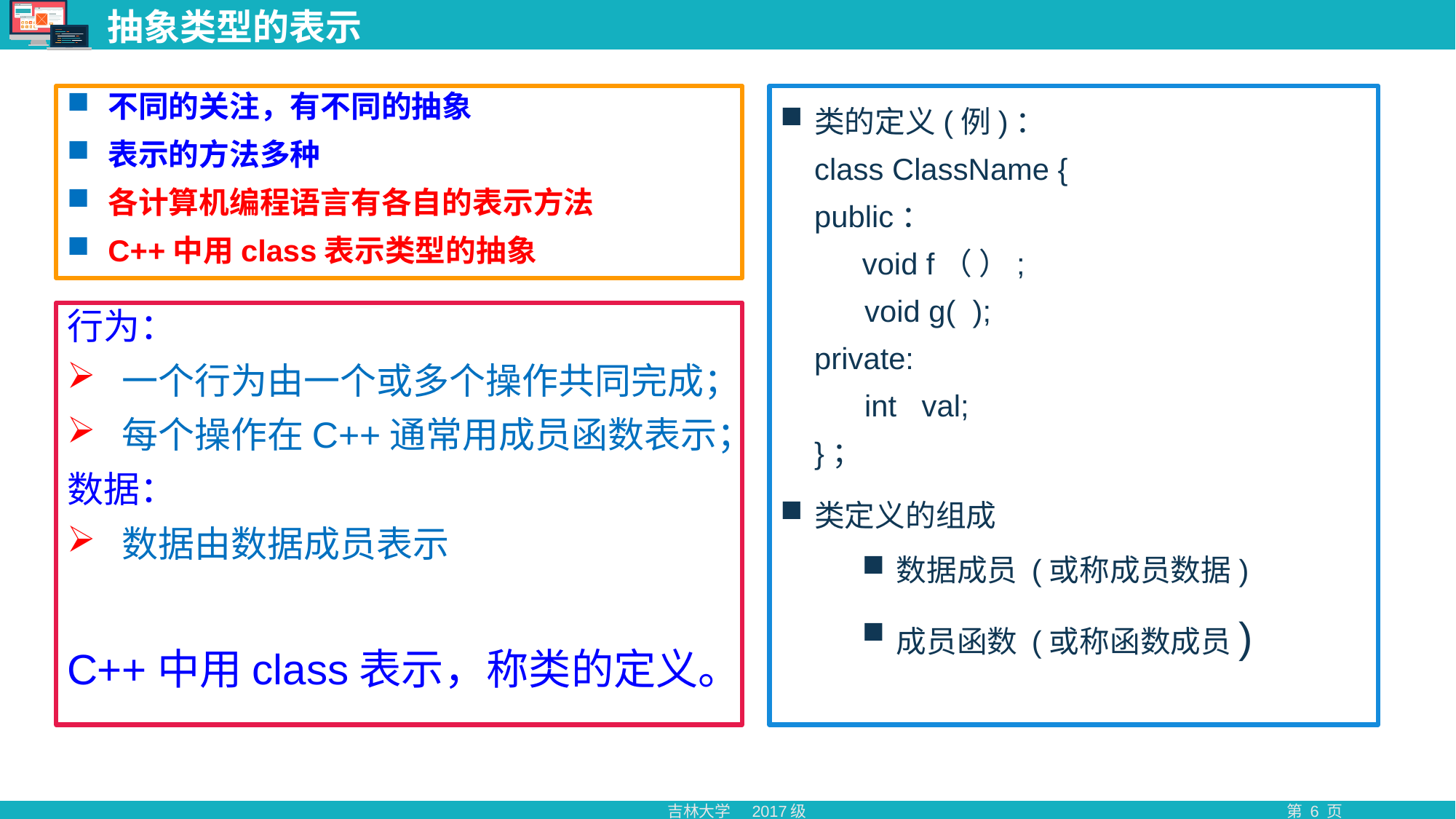

# 抽象类型的表示
不同的关注，有不同的抽象
表示的方法多种
各计算机编程语言有各自的表示方法
C++中用class表示类型的抽象
类的定义(例)：
class ClassName {
public：
      void f（ ）;
      void g(  );
private:
      int   val;
}；
类定义的组成
数据成员 (或称成员数据)
成员函数 (或称函数成员)
行为：
一个行为由一个或多个操作共同完成；
每个操作在C++通常用成员函数表示；
数据：
数据由数据成员表示

C++中用class表示，称类的定义。